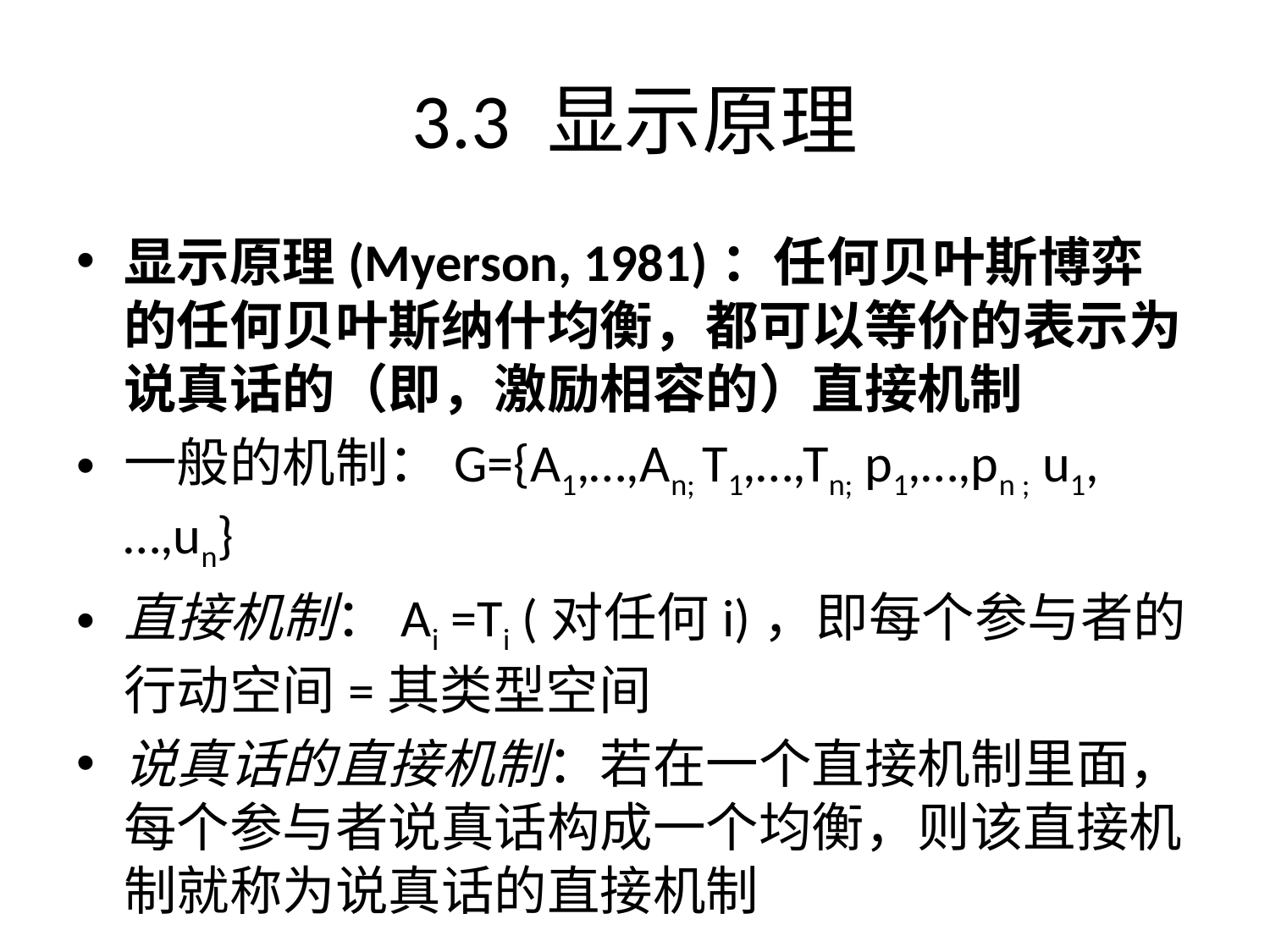

3.3 显示原理
显示原理(Myerson, 1981)：任何贝叶斯博弈的任何贝叶斯纳什均衡，都可以等价的表示为说真话的（即，激励相容的）直接机制
一般的机制：G={A1,…,An; T1,…,Tn; p1,…,pn ; u1,…,un}
直接机制：Ai =Ti (对任何i)，即每个参与者的行动空间=其类型空间
说真话的直接机制：若在一个直接机制里面，每个参与者说真话构成一个均衡，则该直接机制就称为说真话的直接机制